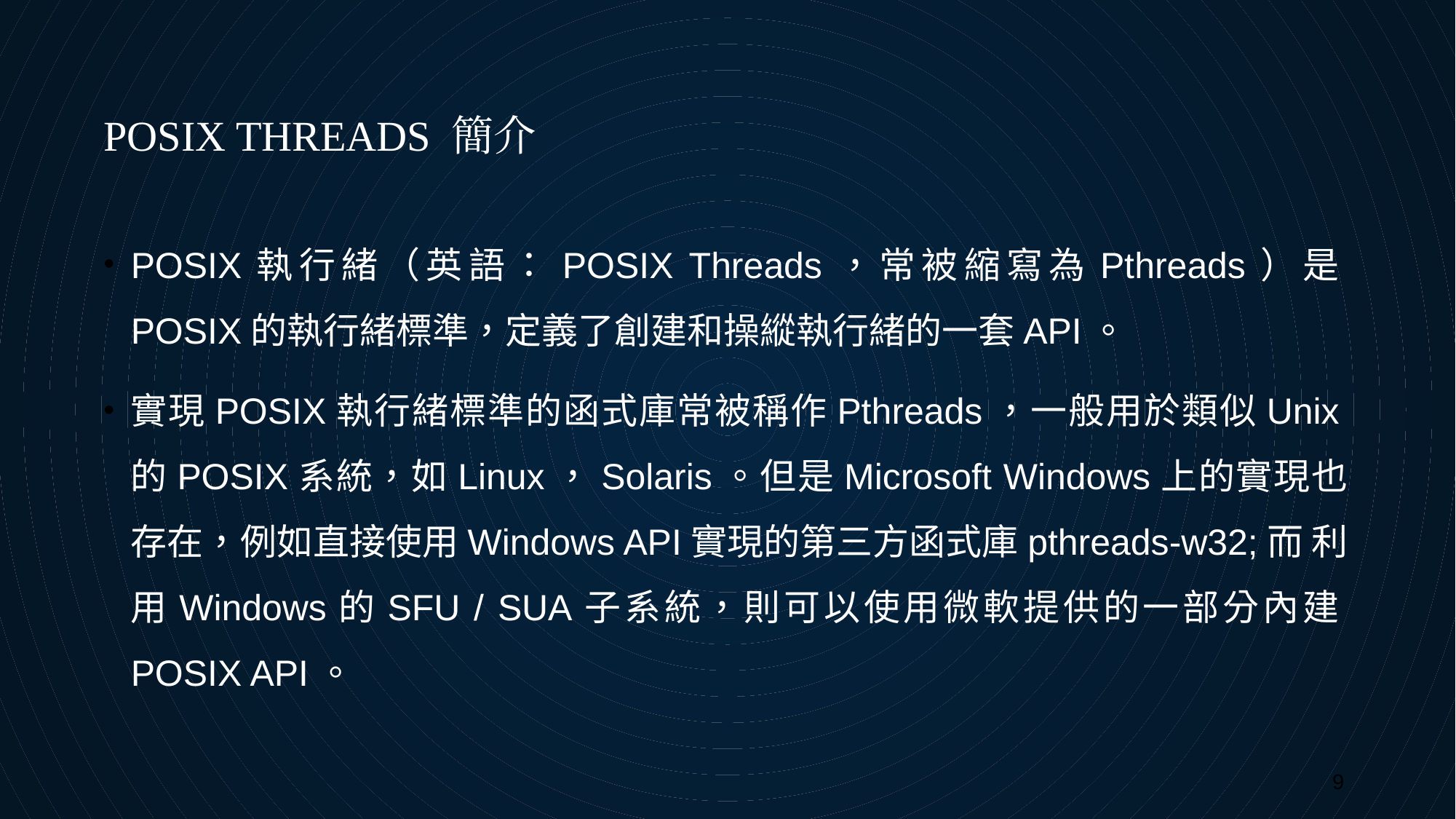

POSIX THREADS 簡介
POSIX執行緒（英語：POSIX Threads，常被縮寫為Pthreads）是POSIX的執行緒標準，定義了創建和操縱執行緒的一套API。
實現POSIX執行緒標準的函式庫常被稱作Pthreads，一般用於類似Unix的POSIX系統，如Linux，Solaris。但是Microsoft Windows上的實現也存在，例如直接使用Windows API實現的第三方函式庫pthreads-w32;而 利用Windows的SFU / SUA子系統，則可以使用微軟提供的一部分內建POSIX API。
9